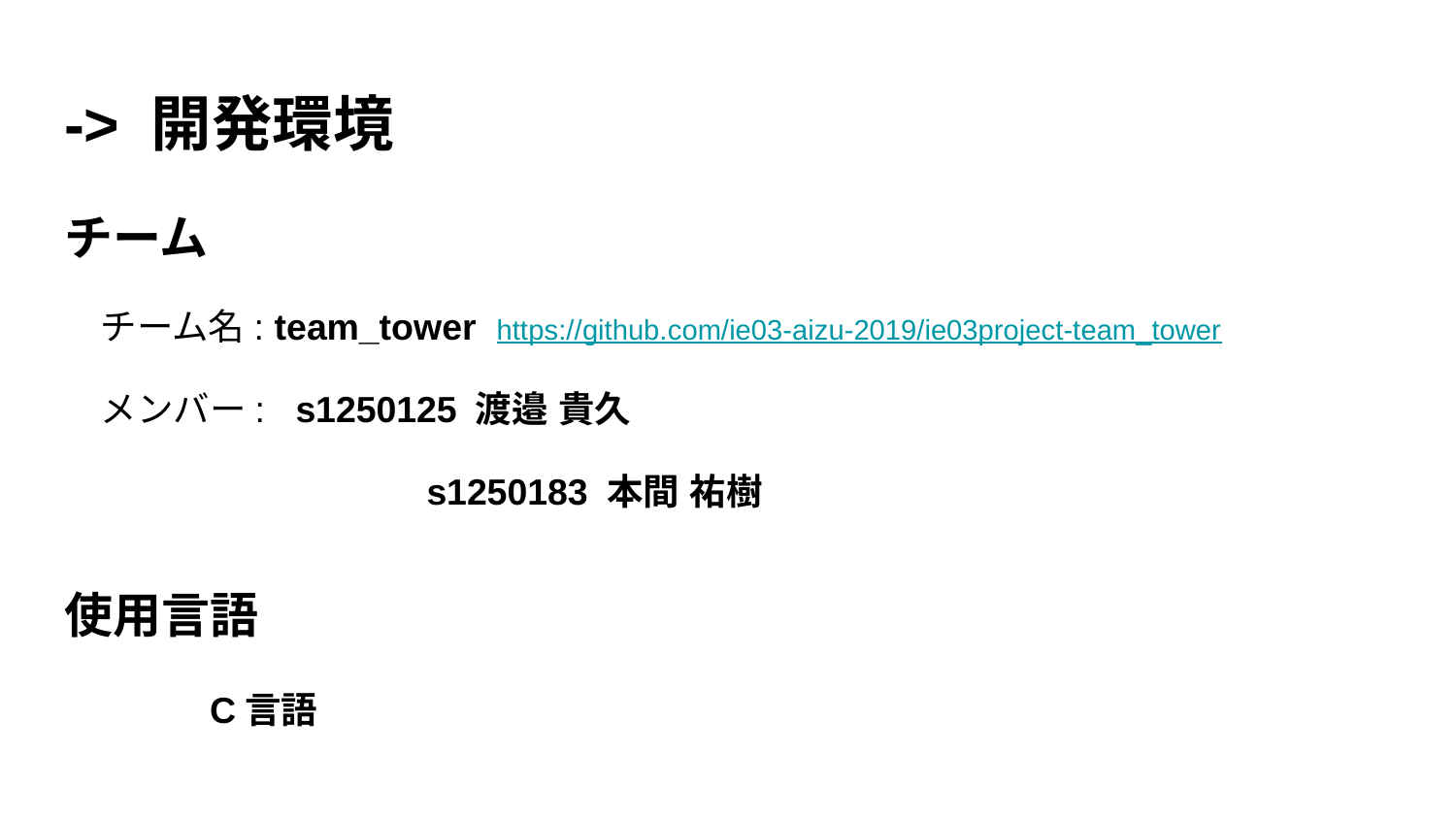

# -> 開発環境
チーム
　チーム名: team_tower  https://github.com/ie03-aizu-2019/ie03project-team_tower
　メンバー:   s1250125 渡邉 貴久
		       s1250183 本間 祐樹

使用言語

	C言語